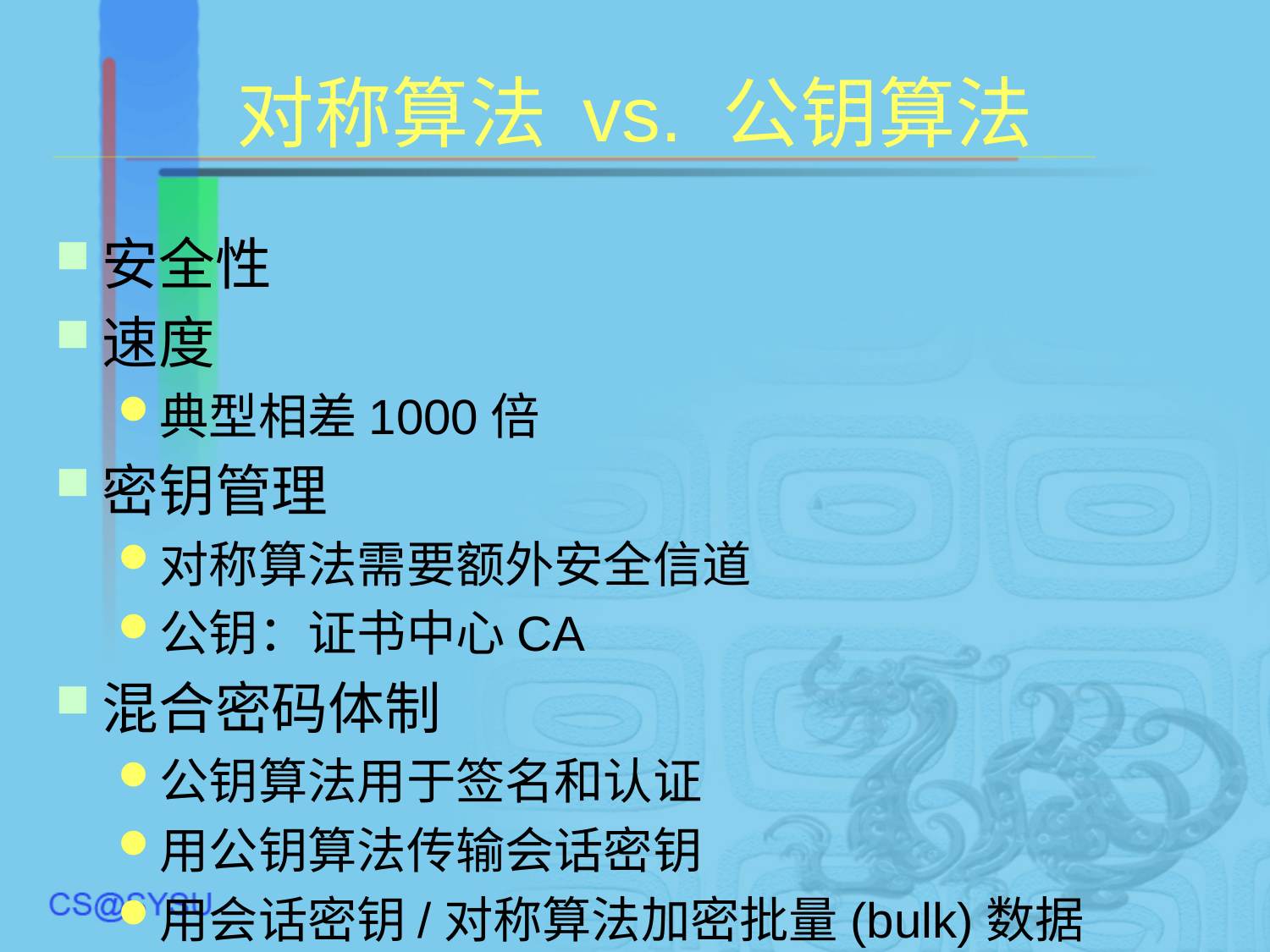

# 对称算法 vs. 公钥算法
安全性
速度
典型相差1000倍
密钥管理
对称算法需要额外安全信道
公钥：证书中心CA
混合密码体制
公钥算法用于签名和认证
用公钥算法传输会话密钥
用会话密钥/对称算法加密批量(bulk)数据